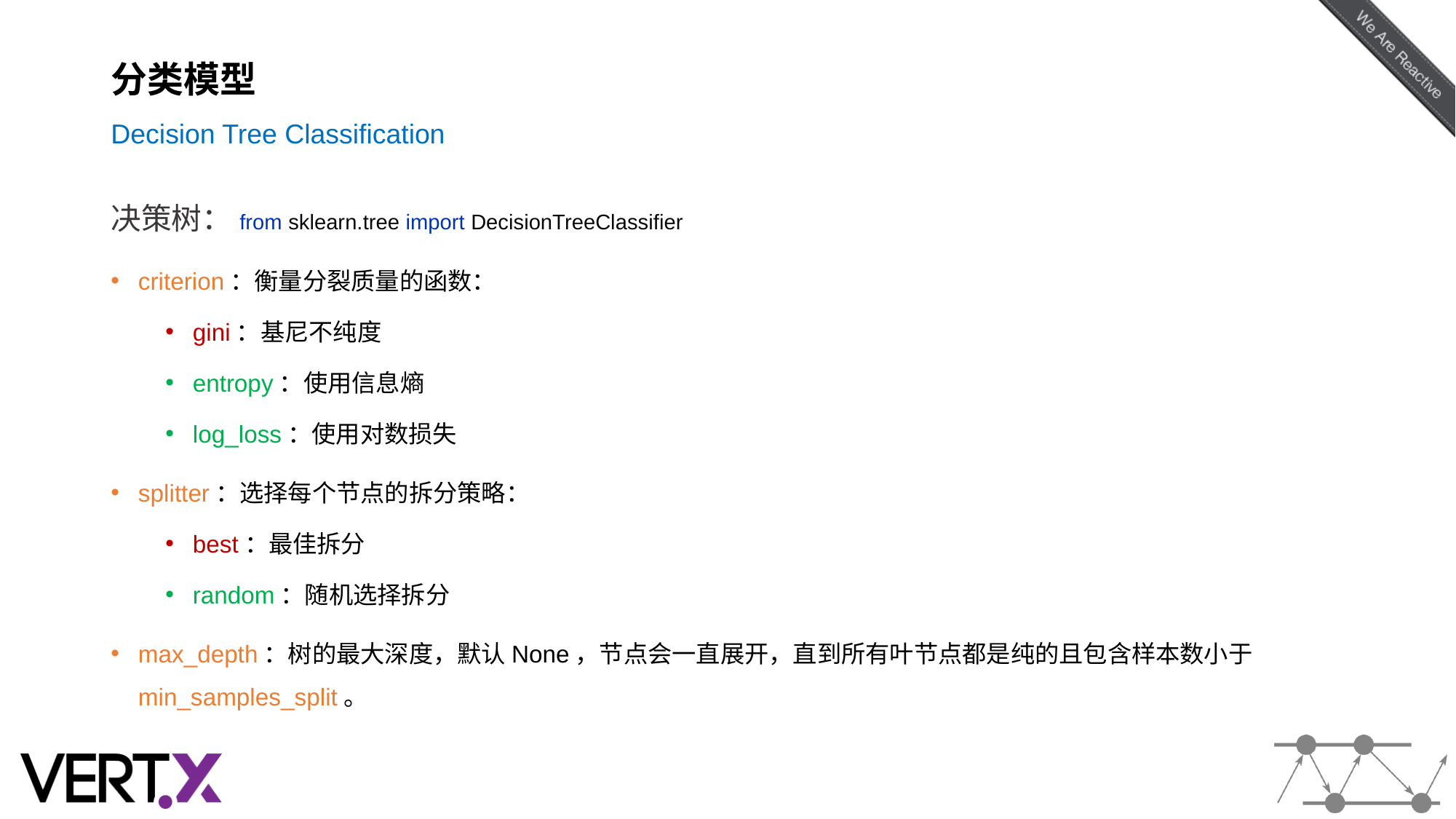

# 分类模型 Decision Tree Classification
决策树：from sklearn.tree import DecisionTreeClassifier
criterion：衡量分裂质量的函数：
gini：基尼不纯度
entropy：使用信息熵
log_loss：使用对数损失
splitter：选择每个节点的拆分策略：
best：最佳拆分
random：随机选择拆分
max_depth：树的最大深度，默认None，节点会一直展开，直到所有叶节点都是纯的且包含样本数小于 min_samples_split。